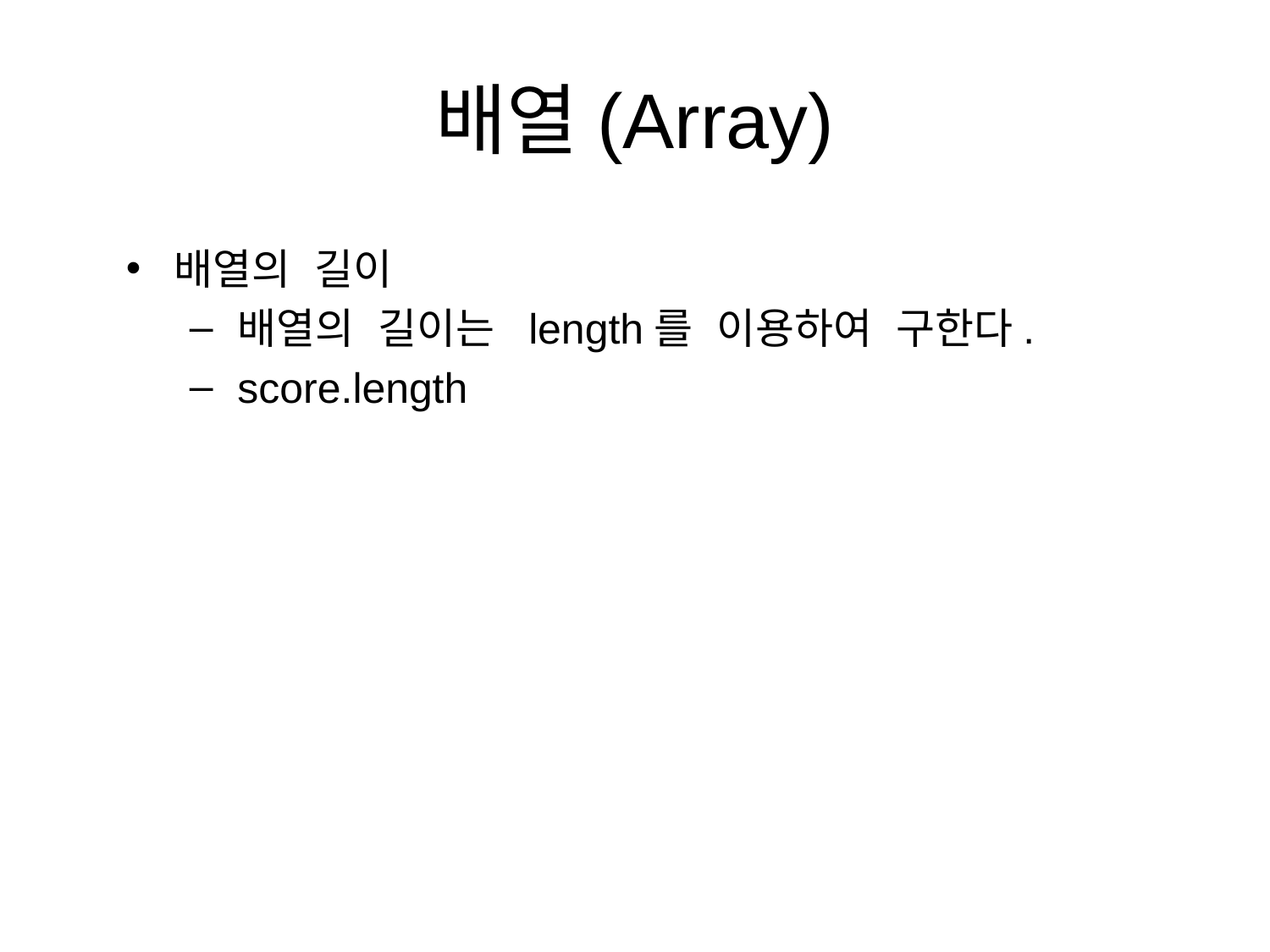

# 배열(Array)
배열의  길이
배열의  길이는  length를  이용하여  구한다.
score.length